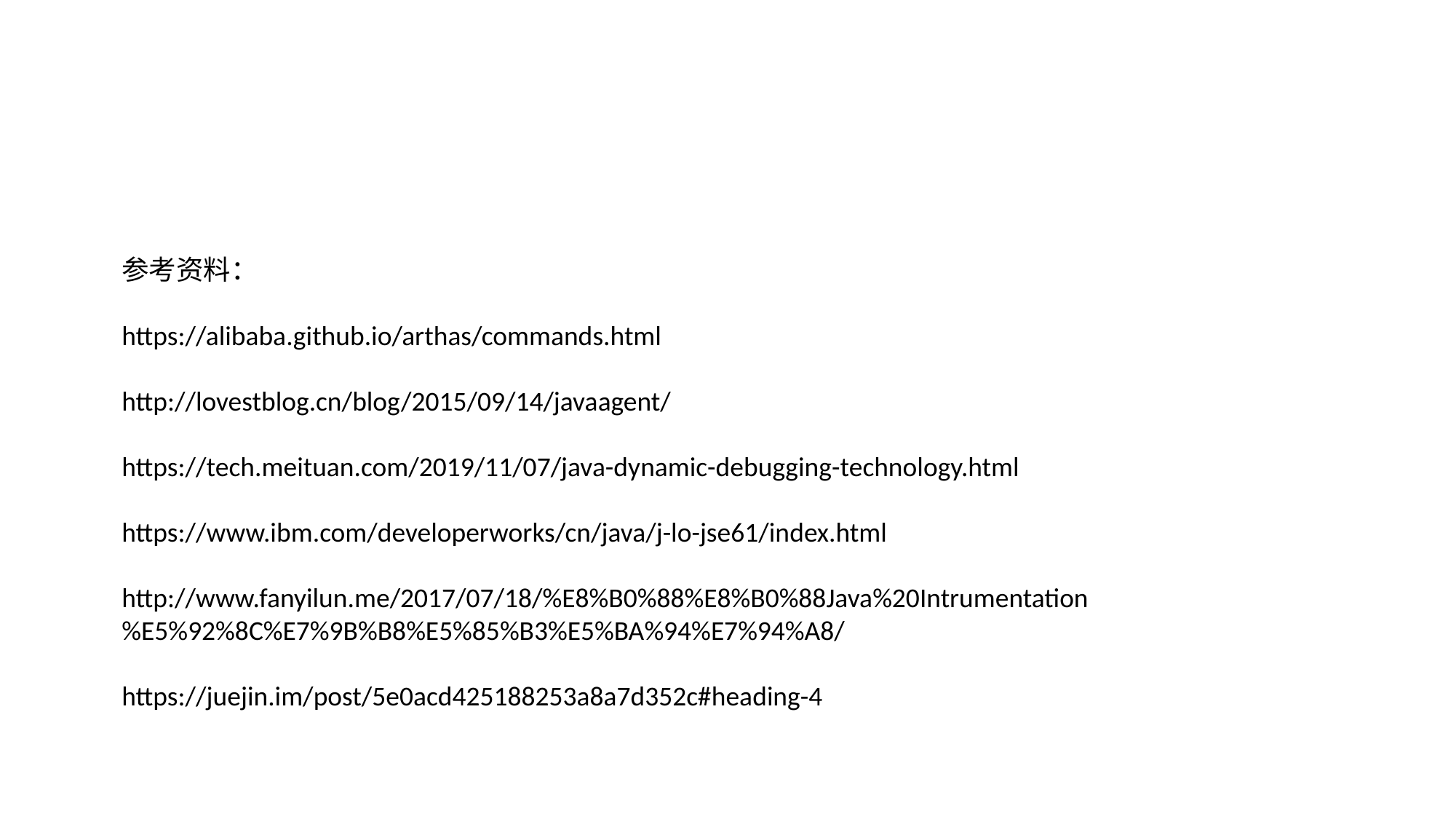

参考资料：

https://alibaba.github.io/arthas/commands.html

http://lovestblog.cn/blog/2015/09/14/javaagent/

https://tech.meituan.com/2019/11/07/java-dynamic-debugging-technology.html

https://www.ibm.com/developerworks/cn/java/j-lo-jse61/index.html

http://www.fanyilun.me/2017/07/18/%E8%B0%88%E8%B0%88Java%20Intrumentation%E5%92%8C%E7%9B%B8%E5%85%B3%E5%BA%94%E7%94%A8/

https://juejin.im/post/5e0acd425188253a8a7d352c#heading-4